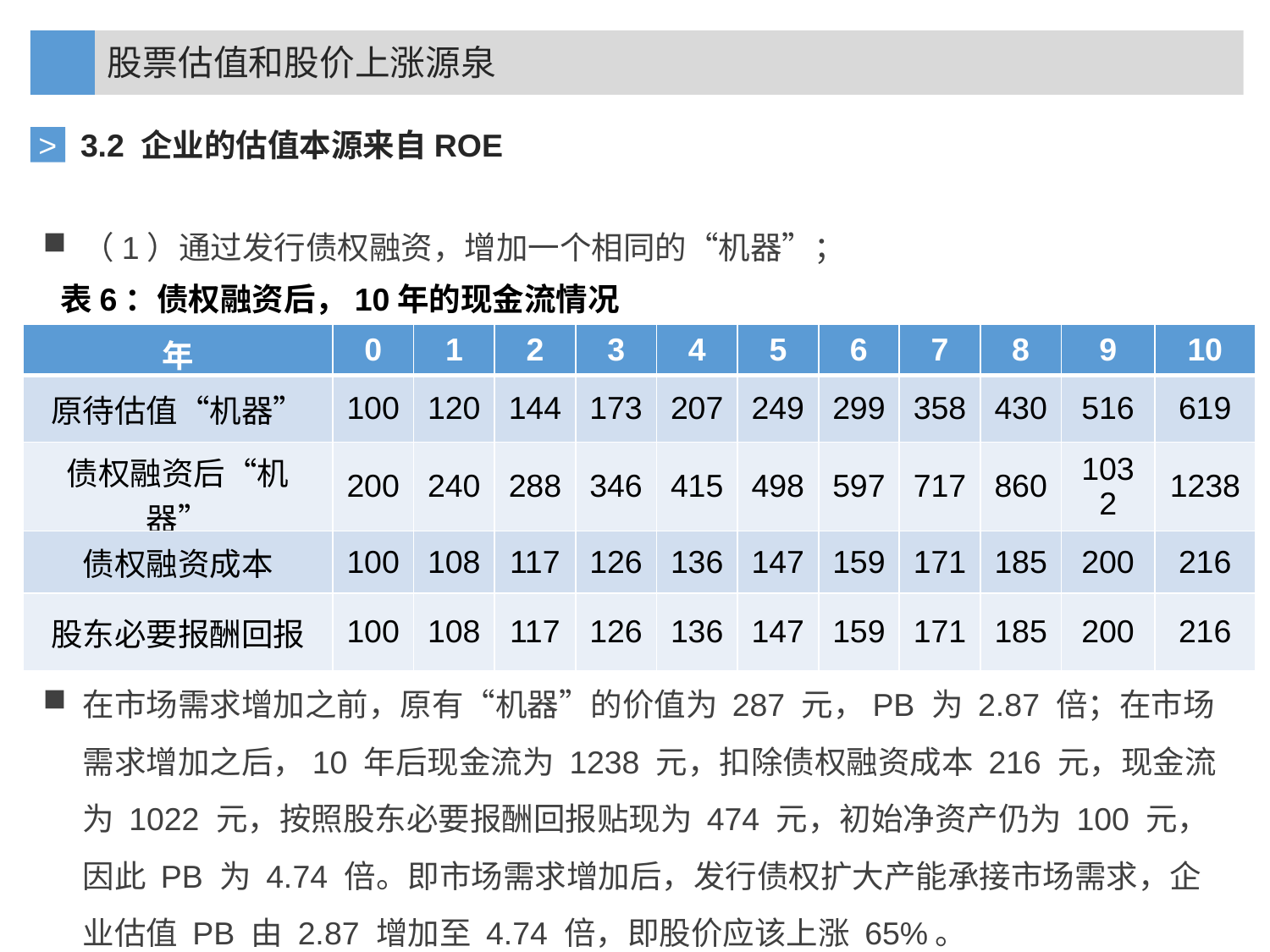

股票估值和股价上涨源泉
3.2 企业的估值本源来自ROE
>
（1）通过发行债权融资，增加一个相同的“机器”；

在市场需求增加之前，原有“机器”的价值为 287 元，PB 为 2.87 倍；在市场需求增加之后，10 年后现金流为 1238 元，扣除债权融资成本 216 元，现金流为 1022 元，按照股东必要报酬回报贴现为 474 元，初始净资产仍为 100 元，因此 PB 为 4.74 倍。即市场需求增加后，发行债权扩大产能承接市场需求，企业估值 PB 由 2.87 增加至 4.74 倍，即股价应该上涨 65%。

表6：债权融资后，10年的现金流情况
| 年 | 0 | 1 | 2 | 3 | 4 | 5 | 6 | 7 | 8 | 9 | 10 |
| --- | --- | --- | --- | --- | --- | --- | --- | --- | --- | --- | --- |
| 原待估值“机器” | 100 | 120 | 144 | 173 | 207 | 249 | 299 | 358 | 430 | 516 | 619 |
| 债权融资后“机器” | 200 | 240 | 288 | 346 | 415 | 498 | 597 | 717 | 860 | 1032 | 1238 |
| 债权融资成本 | 100 | 108 | 117 | 126 | 136 | 147 | 159 | 171 | 185 | 200 | 216 |
| 股东必要报酬回报 | 100 | 108 | 117 | 126 | 136 | 147 | 159 | 171 | 185 | 200 | 216 |